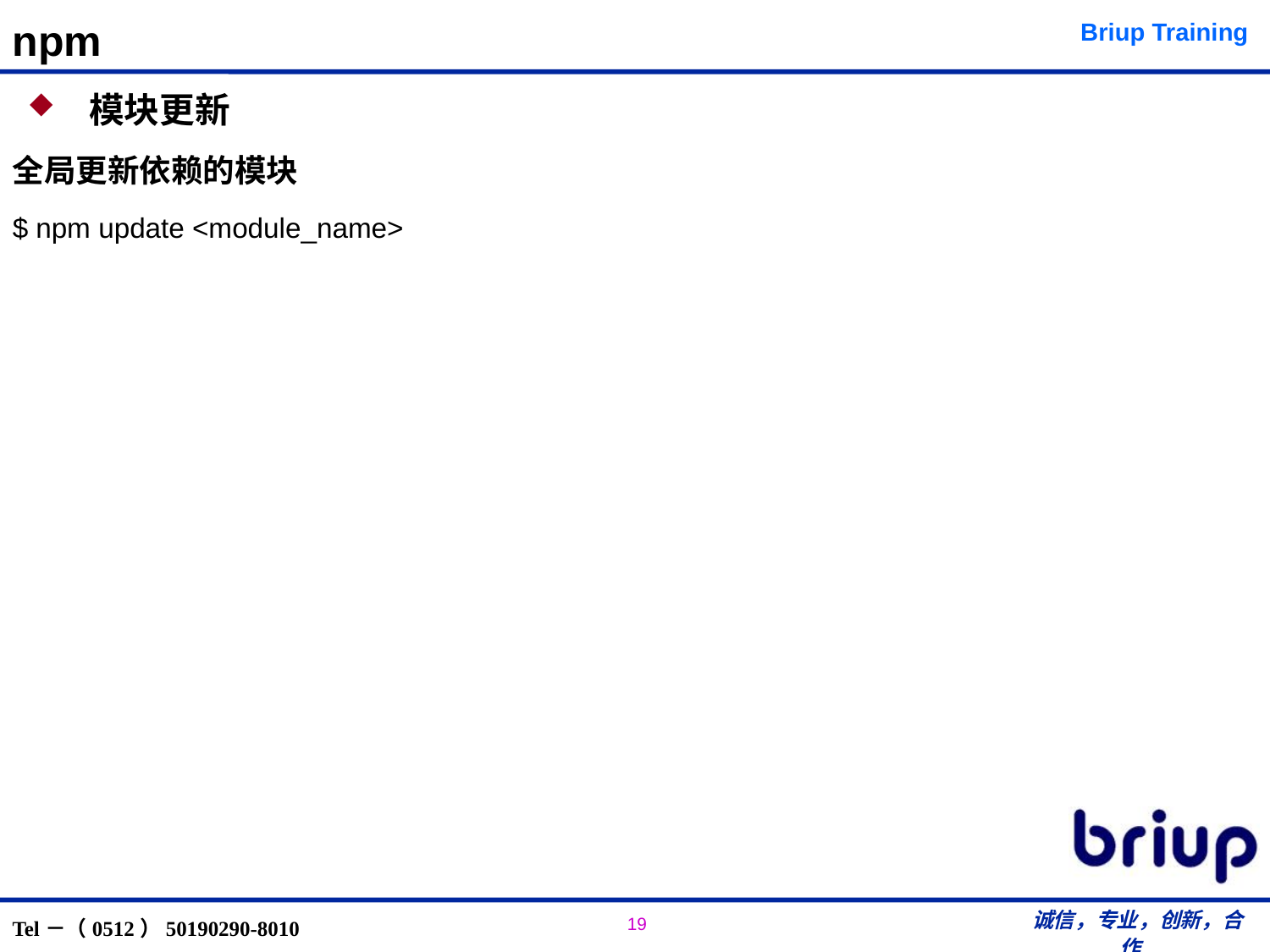

# npm
 模块更新
全局更新依赖的模块
$ npm update <module_name>